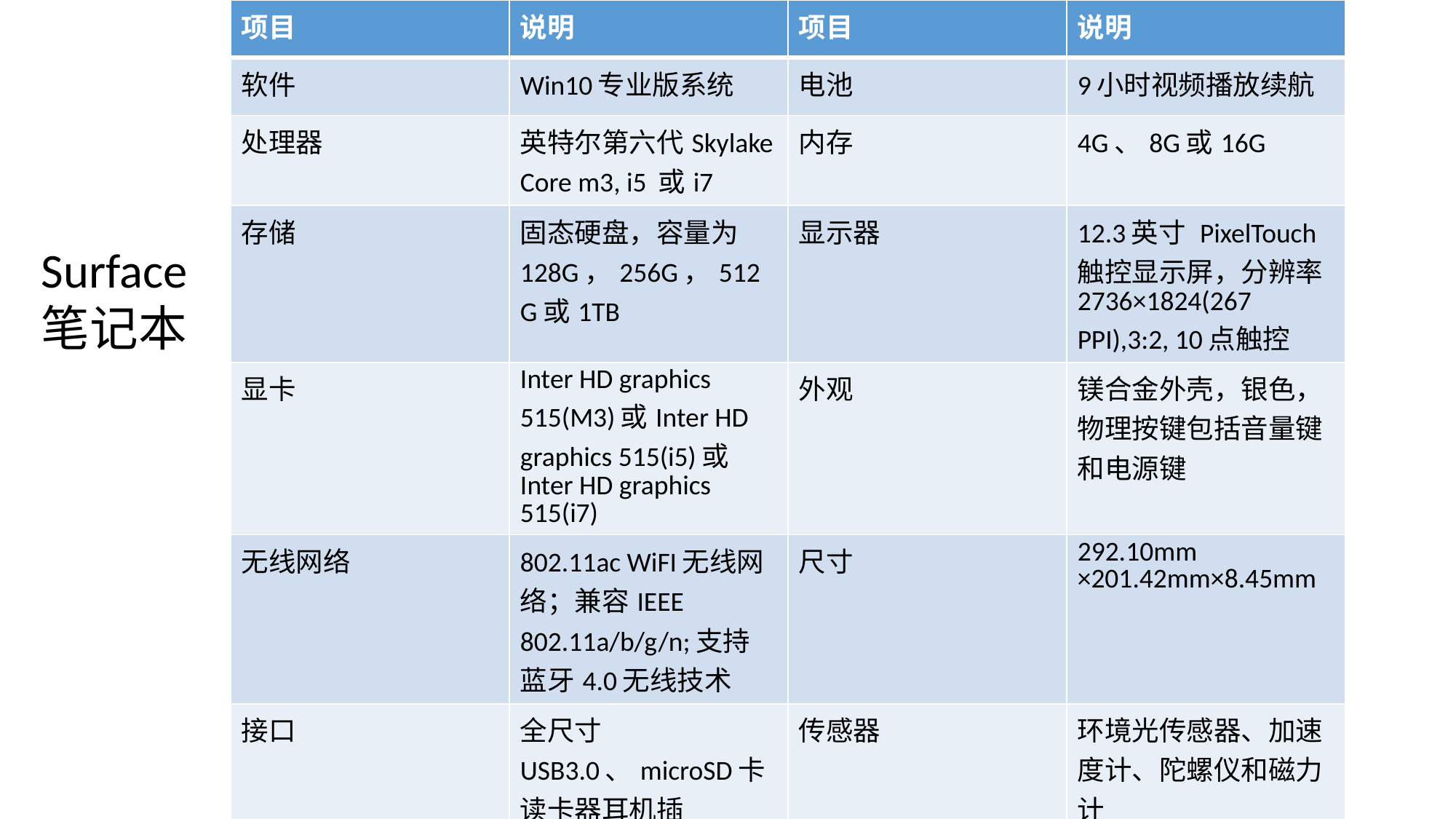

| 项目 | 说明 | 项目 | 说明 |
| --- | --- | --- | --- |
| 软件 | Win10专业版系统 | 电池 | 9小时视频播放续航 |
| 处理器 | 英特尔第六代Skylake Core m3, i5 或i7 | 内存 | 4G、8G或16G |
| 存储 | 固态硬盘，容量为128G，256G，512G或1TB | 显示器 | 12.3英寸 PixelTouch触控显示屏，分辨率2736×1824(267 PPI),3:2, 10点触控 |
| 显卡 | Inter HD graphics 515(M3)或Inter HD graphics 515(i5)或Inter HD graphics 515(i7) | 外观 | 镁合金外壳，银色，物理按键包括音量键和电源键 |
| 无线网络 | 802.11ac WiFI无线网络；兼容IEEE 802.11a/b/g/n;支持蓝牙4.0无线技术 | 尺寸 | 292.10mm ×201.42mm×8.45mm |
| 接口 | 全尺寸USB3.0、microSD卡读卡器耳机插孔、MiniDisplay接口、Cover键盘接口、SurfaceConnect接口 | 传感器 | 环境光传感器、加速度计、陀螺仪和磁力计 |
Surface
笔记本